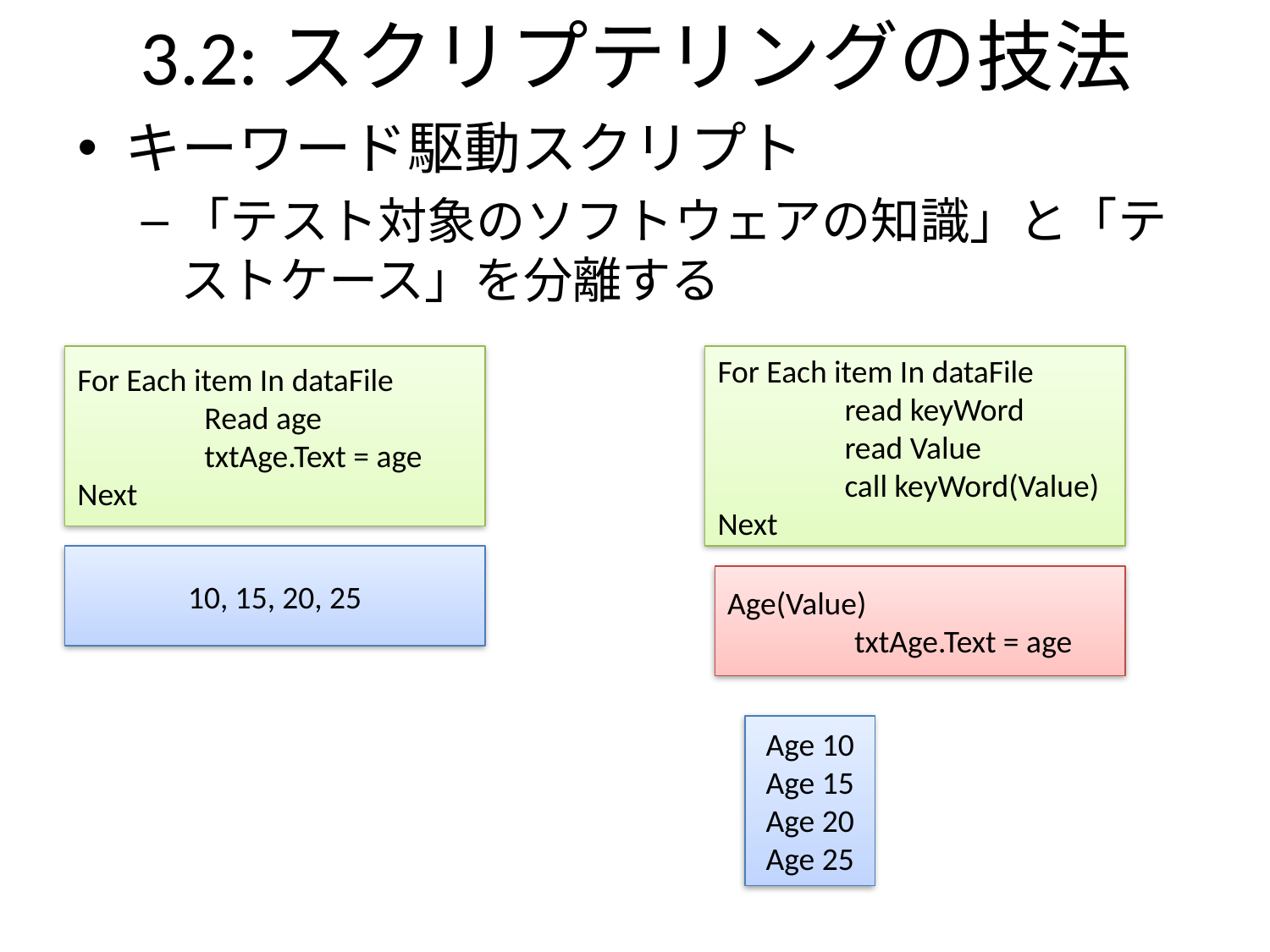

3.2:スクリプテリングの技法
キーワード駆動スクリプト
「テスト対象のソフトウェアの知識」と「テストケース」を分離する
For Each item In dataFile
	Read age
	txtAge.Text = age
Next
For Each item In dataFile
	read keyWord
	read Value
	call keyWord(Value)
Next
10, 15, 20, 25
Age(Value)
	txtAge.Text = age
Age 10
Age 15
Age 20
Age 25